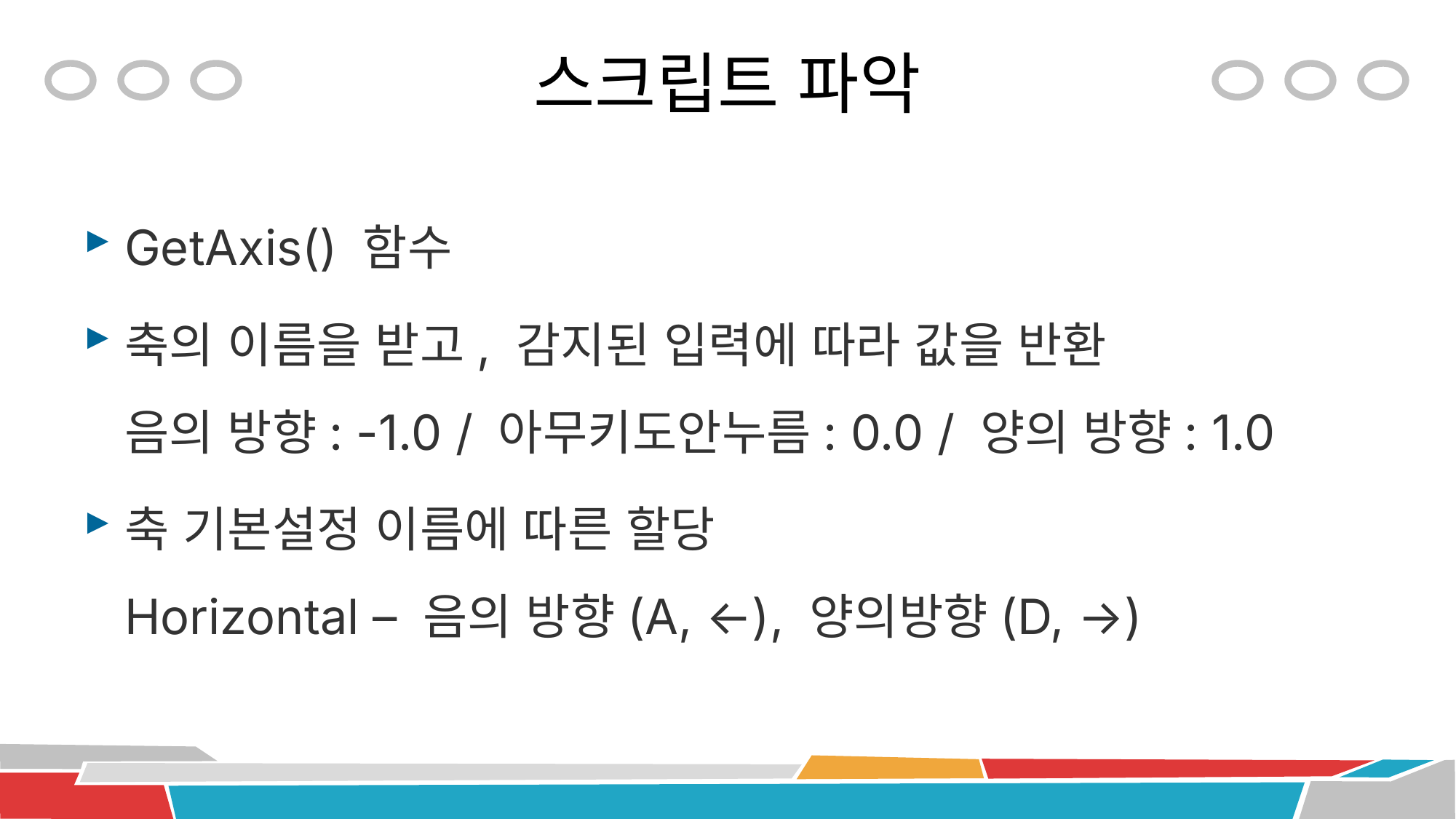

# 스크립트 파악
GetAxis() 함수
축의 이름을 받고, 감지된 입력에 따라 값을 반환
음의 방향: -1.0 / 아무키도안누름: 0.0 / 양의 방향: 1.0
축 기본설정 이름에 따른 할당
Horizontal – 음의 방향(A, ←), 양의방향(D, →)